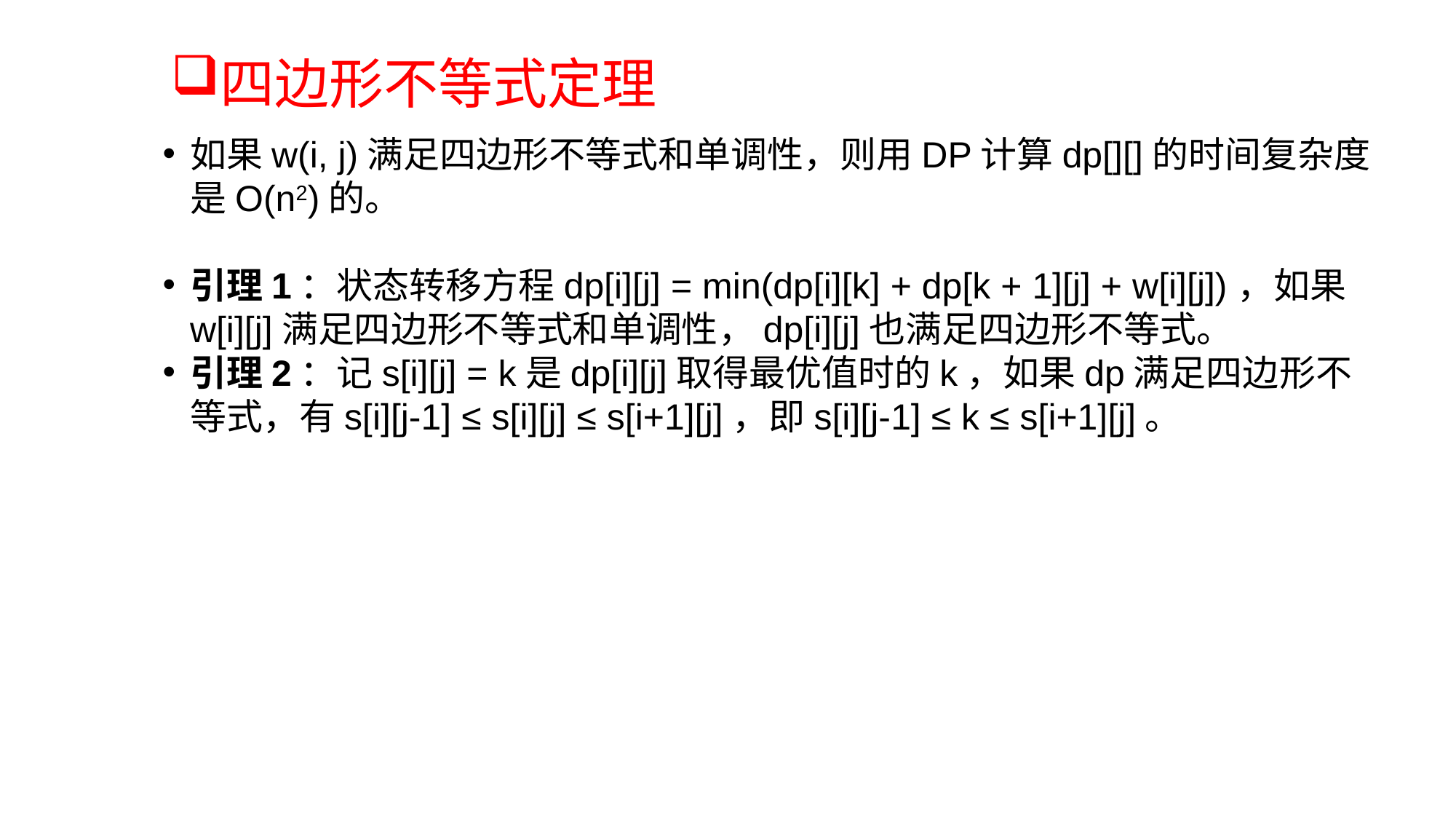

# 四边形不等式定理
如果w(i, j)满足四边形不等式和单调性，则用DP计算dp[][]的时间复杂度是O(n2)的。

引理1：状态转移方程dp[i][j] = min(dp[i][k] + dp[k + 1][j] + w[i][j])，如果w[i][j]满足四边形不等式和单调性，dp[i][j]也满足四边形不等式。
引理2：记s[i][j] = k是dp[i][j]取得最优值时的k，如果dp满足四边形不等式，有s[i][j-1] ≤ s[i][j] ≤ s[i+1][j]，即s[i][j-1] ≤ k ≤ s[i+1][j]。